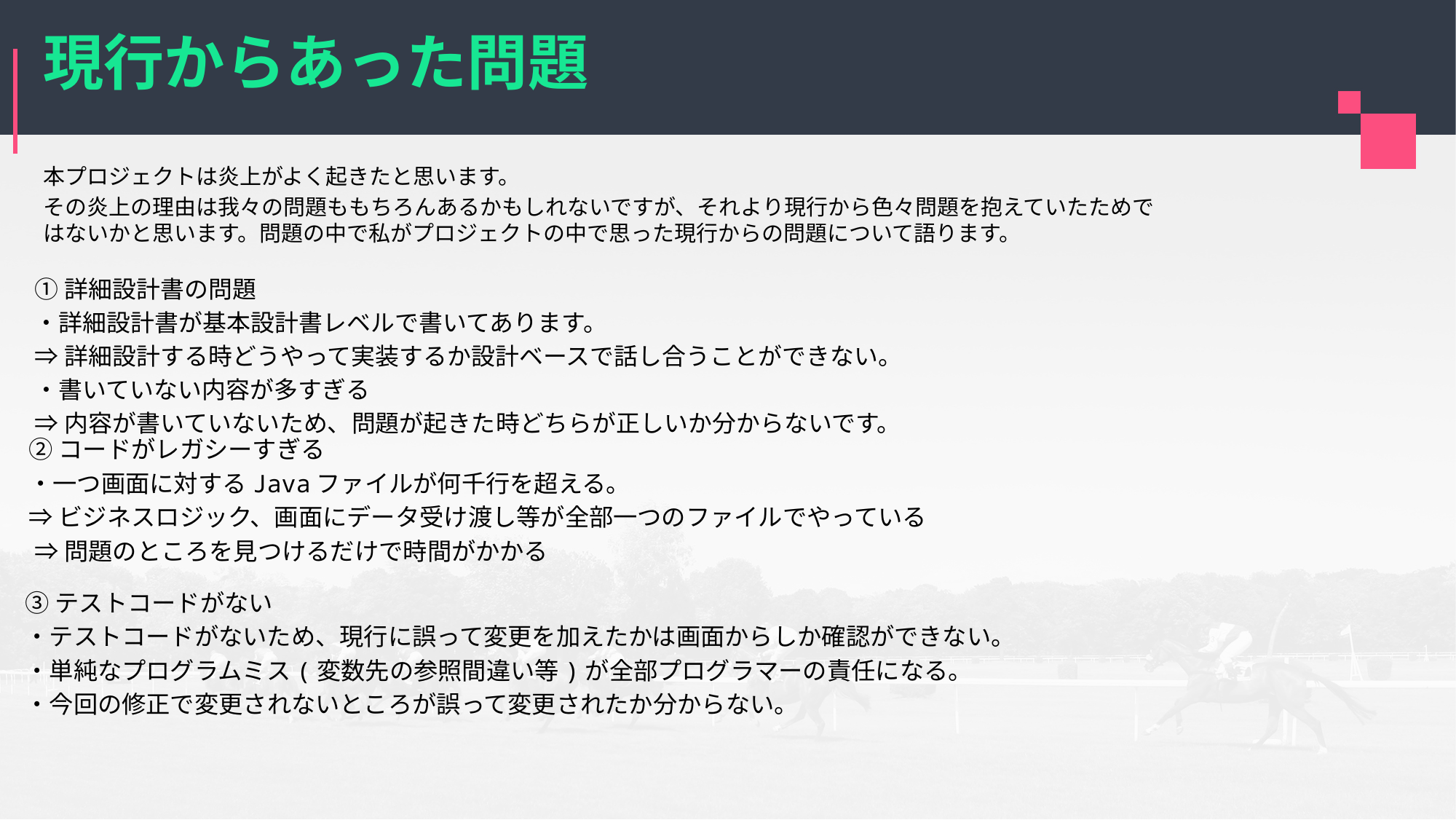

# 現行からあった問題
本プロジェクトは炎上がよく起きたと思います。
その炎上の理由は我々の問題ももちろんあるかもしれないですが、それより現行から色々問題を抱えていたためではないかと思います。問題の中で私がプロジェクトの中で思った現行からの問題について語ります。

①詳細設計書の問題
・詳細設計書が基本設計書レベルで書いてあります。
⇒詳細設計する時どうやって実装するか設計ベースで話し合うことができない。
・書いていない内容が多すぎる
⇒内容が書いていないため、問題が起きた時どちらが正しいか分からないです。
②コードがレガシーすぎる
・一つ画面に対するJavaファイルが何千行を超える。
⇒ビジネスロジック、画面にデータ受け渡し等が全部一つのファイルでやっている
 ⇒問題のところを見つけるだけで時間がかかる
③テストコードがない
・テストコードがないため、現行に誤って変更を加えたかは画面からしか確認ができない。
・単純なプログラムミス(変数先の参照間違い等)が全部プログラマーの責任になる。
・今回の修正で変更されないところが誤って変更されたか分からない。